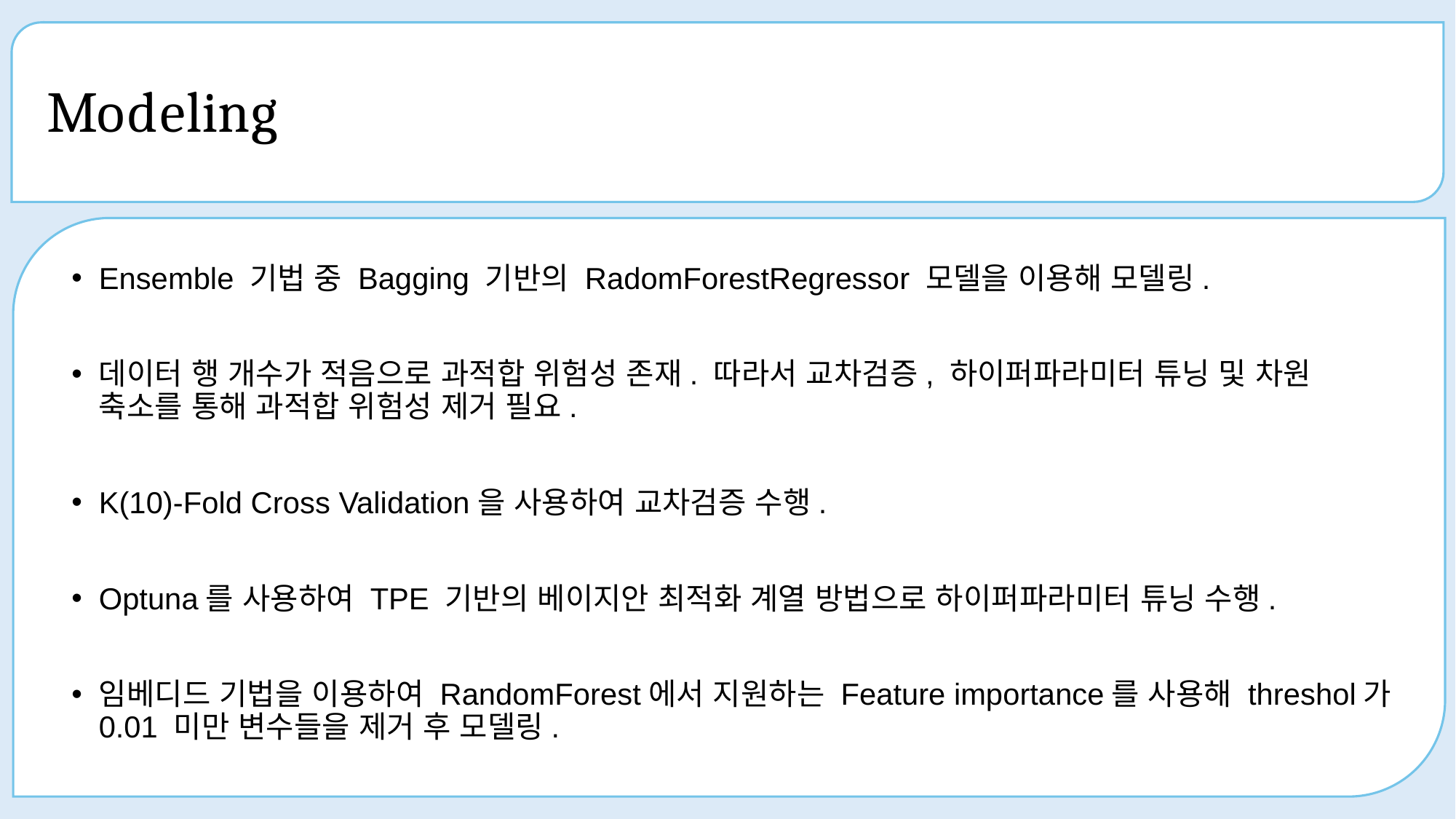

# Modeling

Ensemble 기법 중 Bagging 기반의 RadomForestRegressor 모델을 이용해 모델링.

데이터 행 개수가 적음으로 과적합 위험성 존재. 따라서 교차검증, 하이퍼파라미터 튜닝 및 차원 축소를 통해 과적합 위험성 제거 필요.

K(10)-Fold Cross Validation을 사용하여 교차검증 수행.

Optuna를 사용하여 TPE 기반의 베이지안 최적화 계열 방법으로 하이퍼파라미터 튜닝 수행.

임베디드 기법을 이용하여 RandomForest에서 지원하는 Feature importance를 사용해 threshol가 0.01 미만 변수들을 제거 후 모델링.